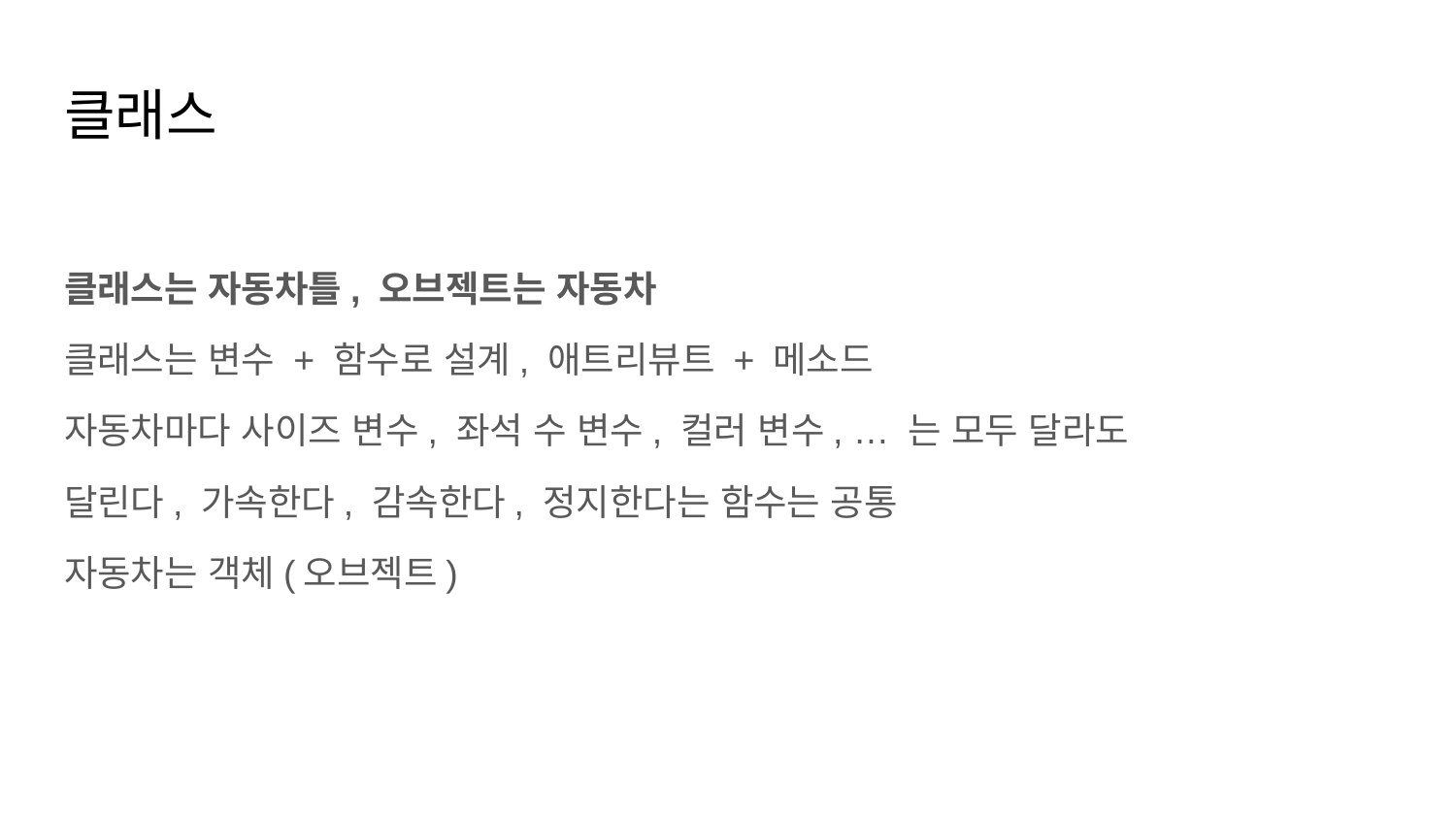

# 클래스

클래스는 자동차틀, 오브젝트는 자동차
클래스는 변수 + 함수로 설계, 애트리뷰트 + 메소드
자동차마다 사이즈 변수, 좌석 수 변수, 컬러 변수, … 는 모두 달라도
달린다, 가속한다, 감속한다, 정지한다는 함수는 공통
자동차는 객체(오브젝트)